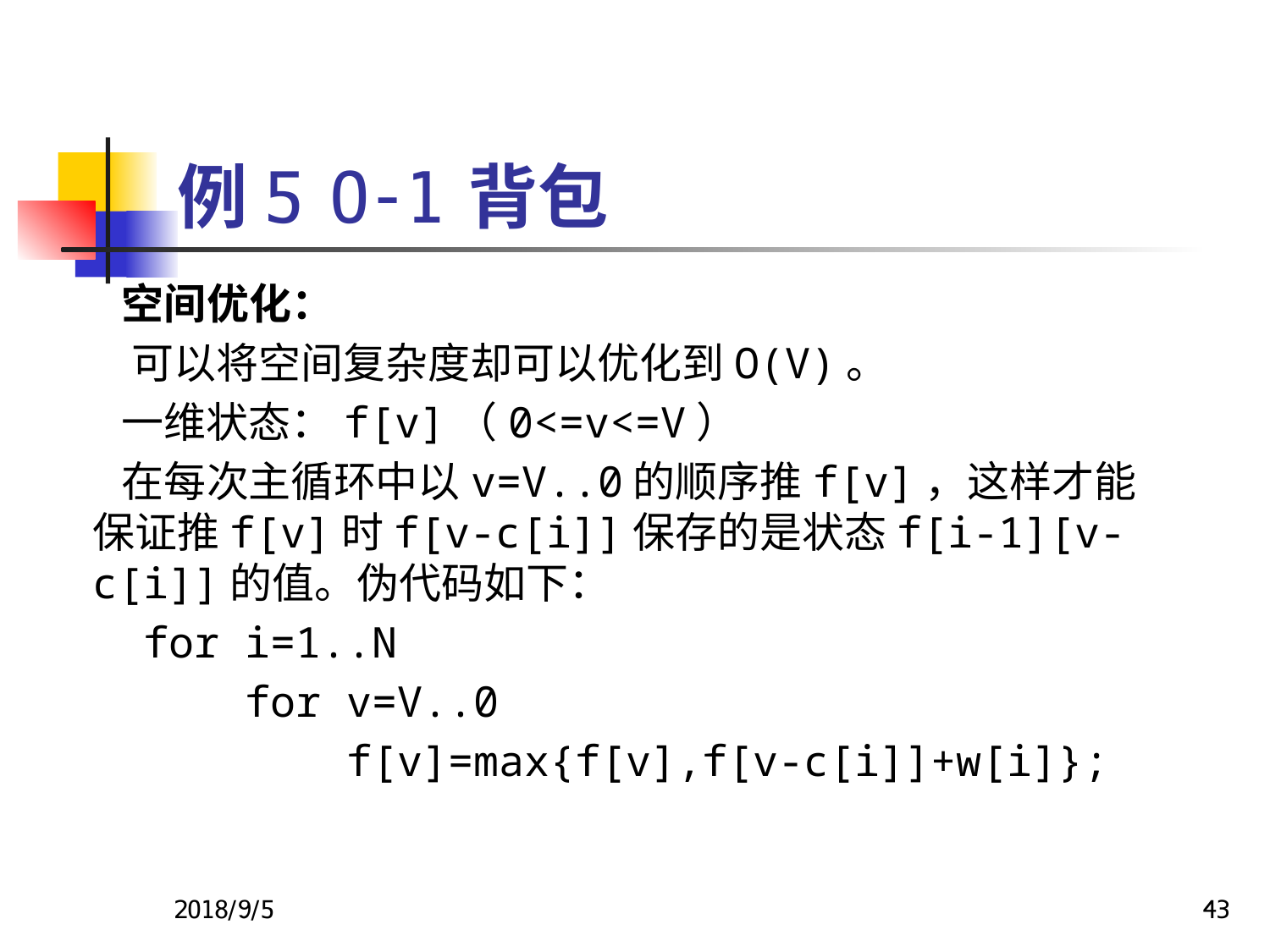

# 例5 0-1背包
  空间优化：
   可以将空间复杂度却可以优化到O(V)。
  一维状态：f[v]（0<=v<=V）
  在每次主循环中以v=V..0的顺序推f[v]，这样才能保证推f[v]时f[v-c[i]]保存的是状态f[i-1][v-c[i]]的值。伪代码如下：
  for i=1..N
      for v=V..0
          f[v]=max{f[v],f[v-c[i]]+w[i]};

2018/9/5
43